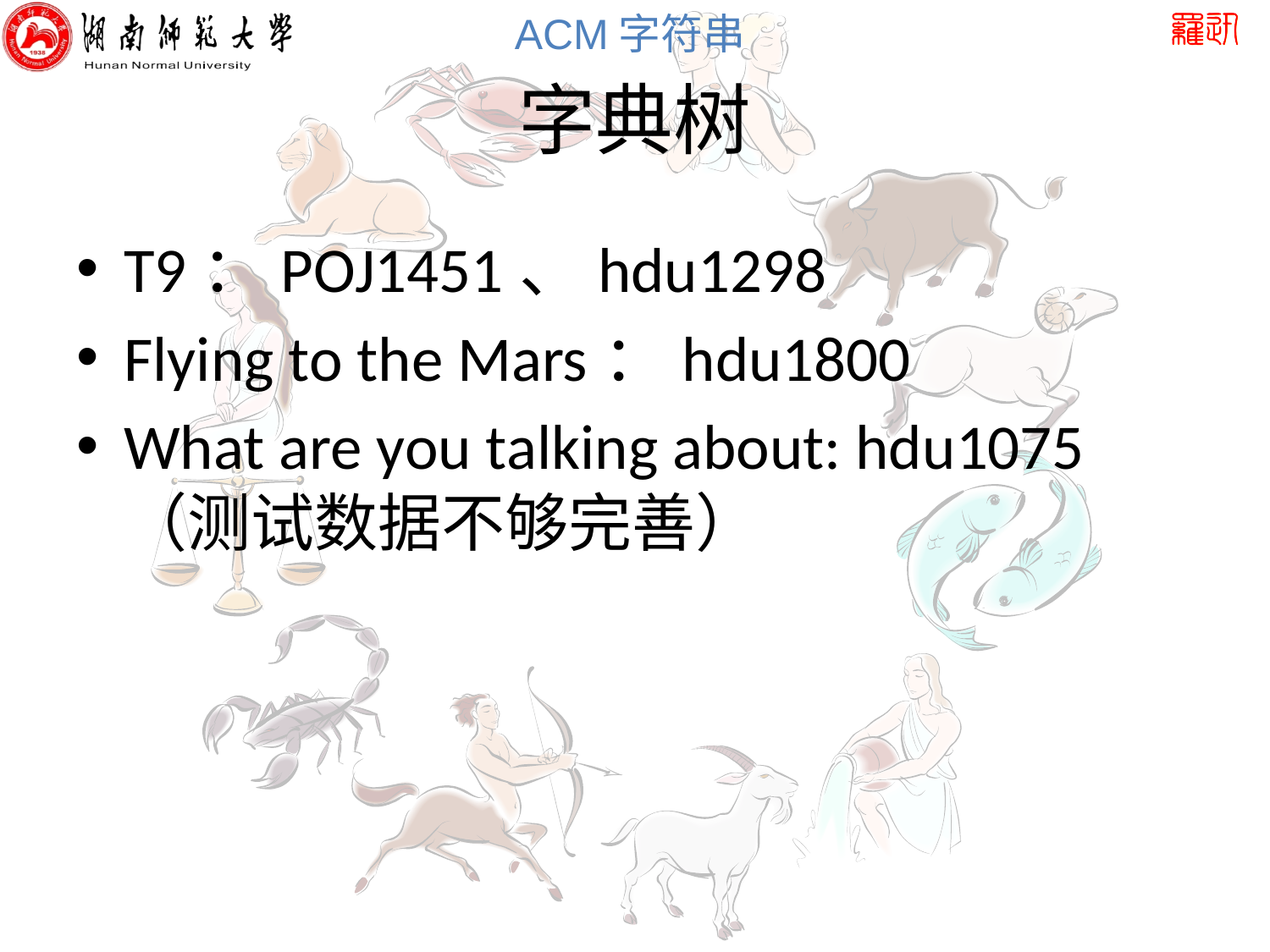

# 字典树
T9：POJ1451、hdu1298
Flying to the Mars：hdu1800
What are you talking about: hdu1075（测试数据不够完善）